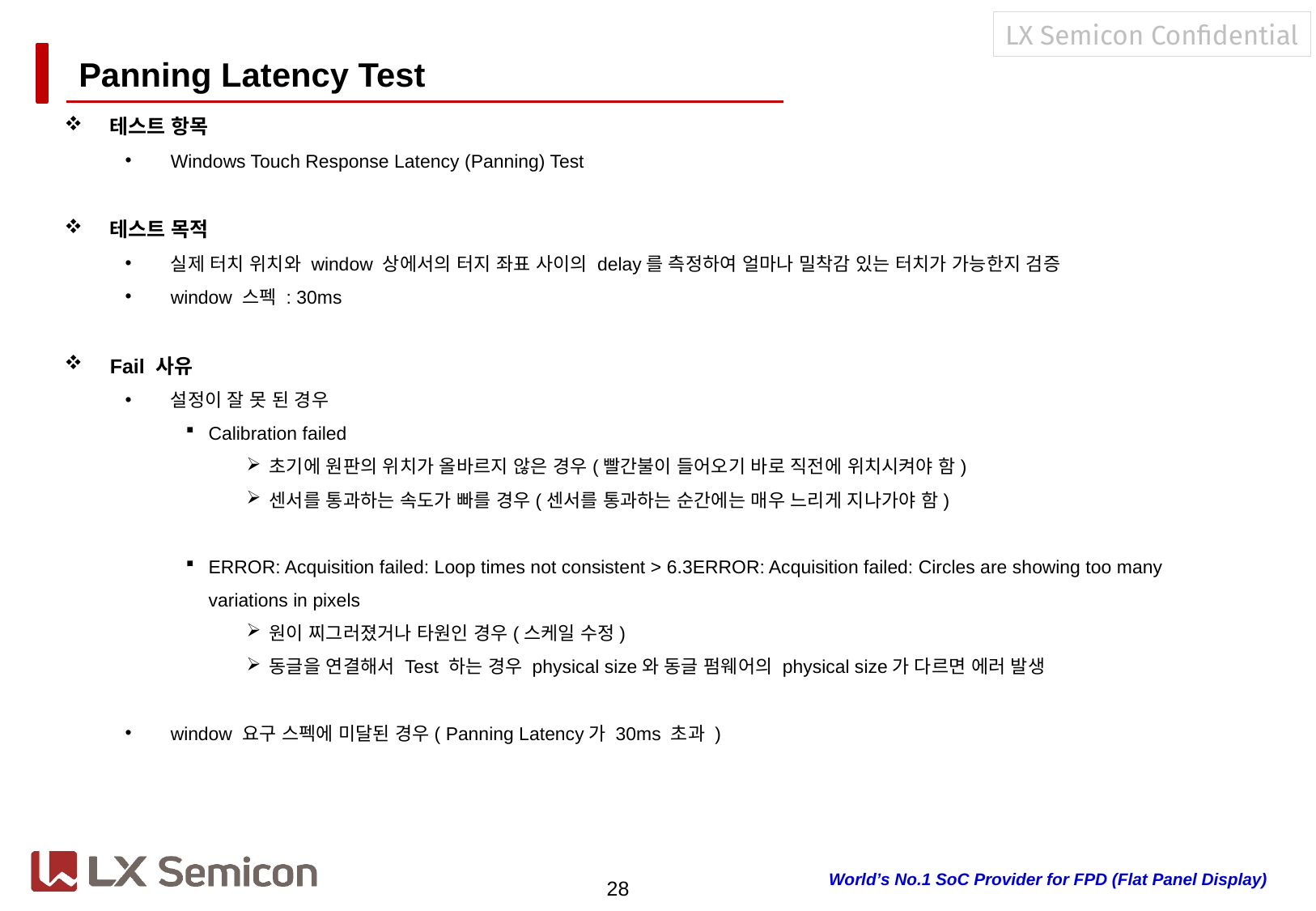

# Panning Latency Test
테스트 항목
Windows Touch Response Latency (Panning) Test

테스트 목적
실제 터치 위치와 window 상에서의 터지 좌표 사이의 delay를 측정하여 얼마나 밀착감 있는 터치가 가능한지 검증
window 스펙 : 30ms

Fail 사유
설정이 잘 못 된 경우
Calibration failed
초기에 원판의 위치가 올바르지 않은 경우(빨간불이 들어오기 바로 직전에 위치시켜야 함)
센서를 통과하는 속도가 빠를 경우(센서를 통과하는 순간에는 매우 느리게 지나가야 함)

ERROR: Acquisition failed: Loop times not consistent > 6.3ERROR: Acquisition failed: Circles are showing too many variations in pixels
원이 찌그러졌거나 타원인 경우(스케일 수정)
동글을 연결해서 Test 하는 경우 physical size와 동글 펌웨어의 physical size가 다르면 에러 발생

window 요구 스펙에 미달된 경우( Panning Latency가 30ms 초과 )